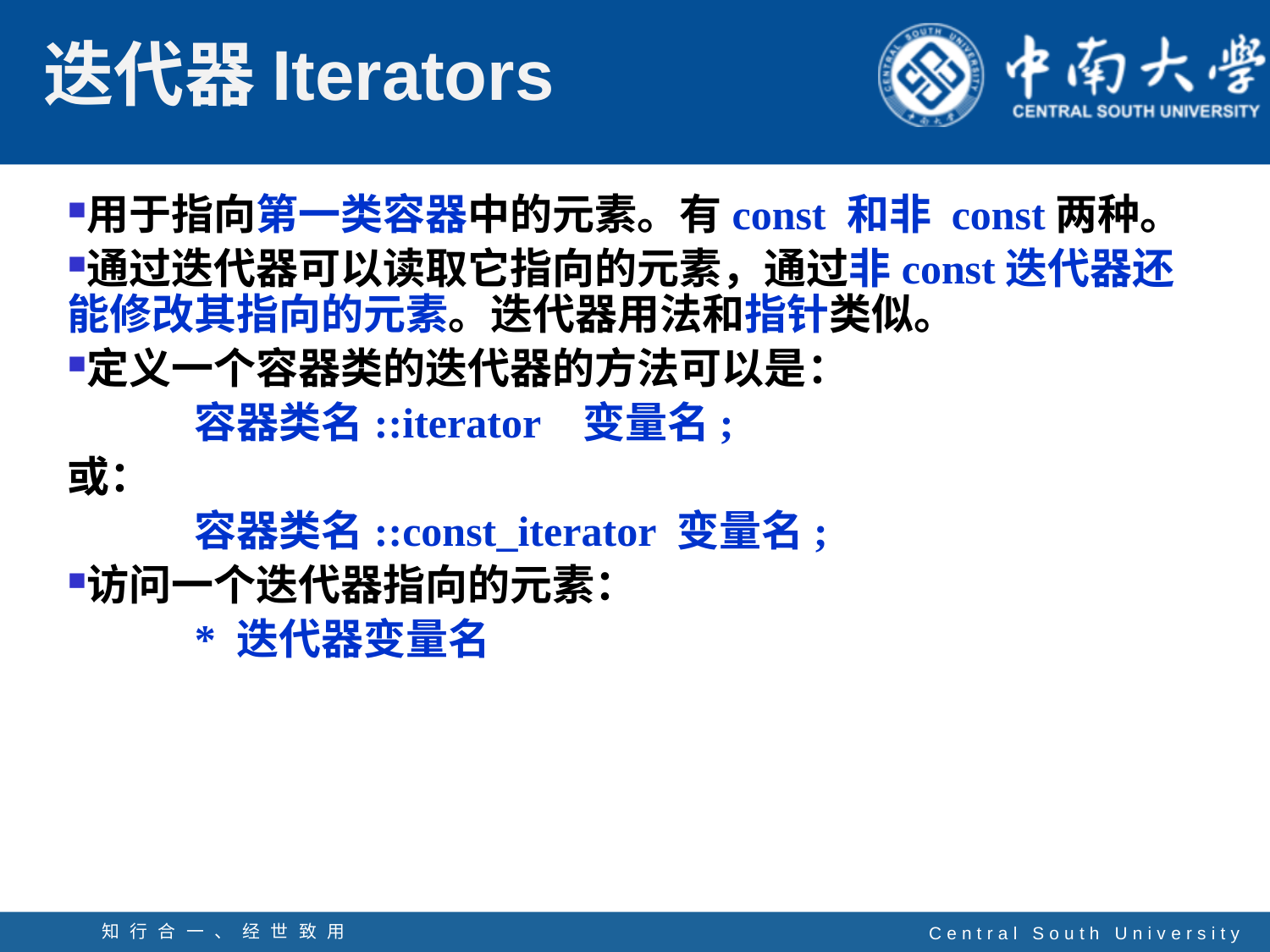

用于指向第一类容器中的元素。有const 和非 const两种。
通过迭代器可以读取它指向的元素，通过非const迭代器还能修改其指向的元素。迭代器用法和指针类似。
定义一个容器类的迭代器的方法可以是：
	容器类名::iterator   变量名;
或：
	容器类名::const_iterator 变量名;
访问一个迭代器指向的元素：
	* 迭代器变量名

知行合一、经世致用
自强不息 厚德载物
Central South University
47